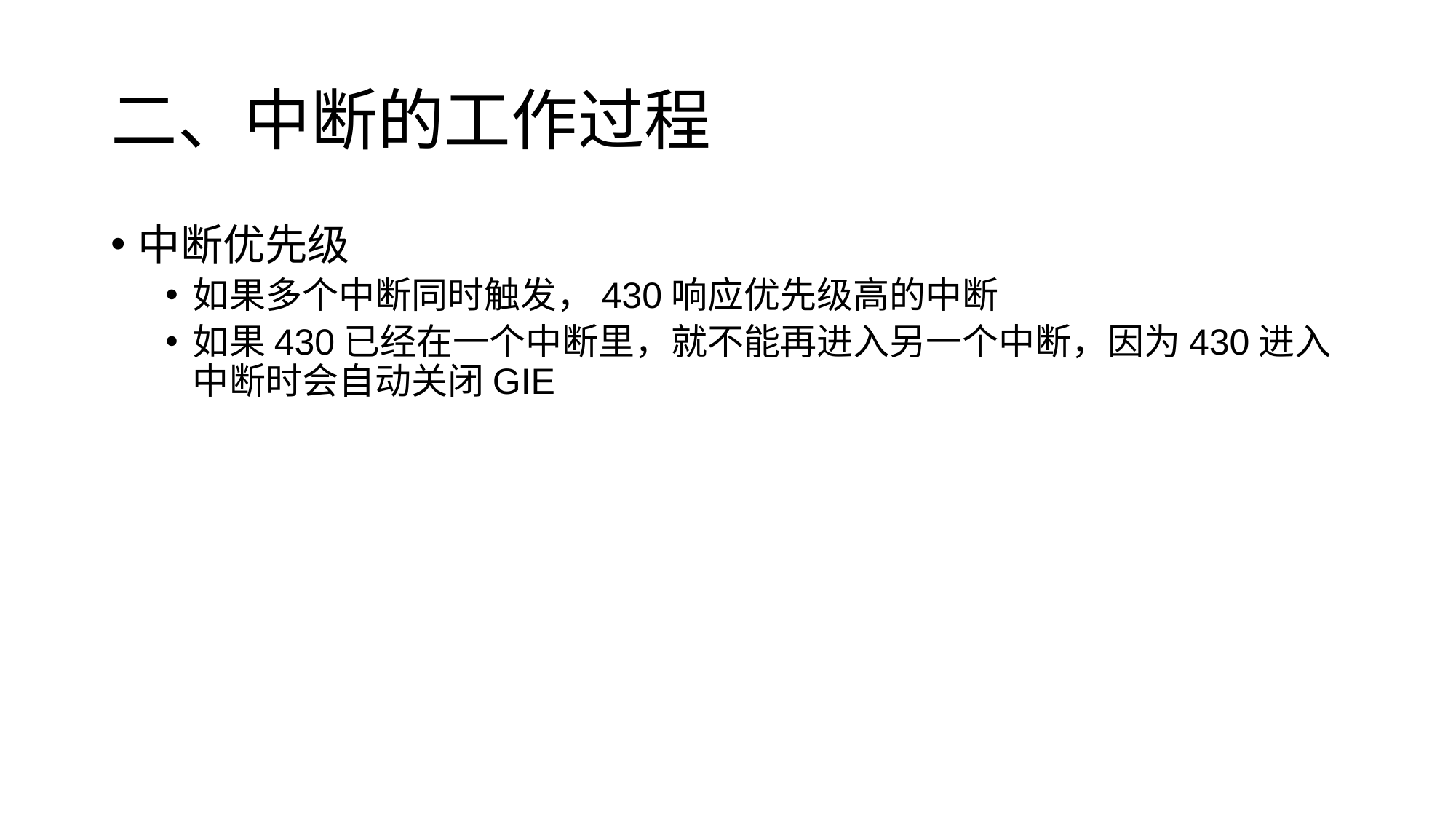

# 二、中断的工作过程
中断优先级
如果多个中断同时触发，430响应优先级高的中断
如果430已经在一个中断里，就不能再进入另一个中断，因为430进入中断时会自动关闭GIE